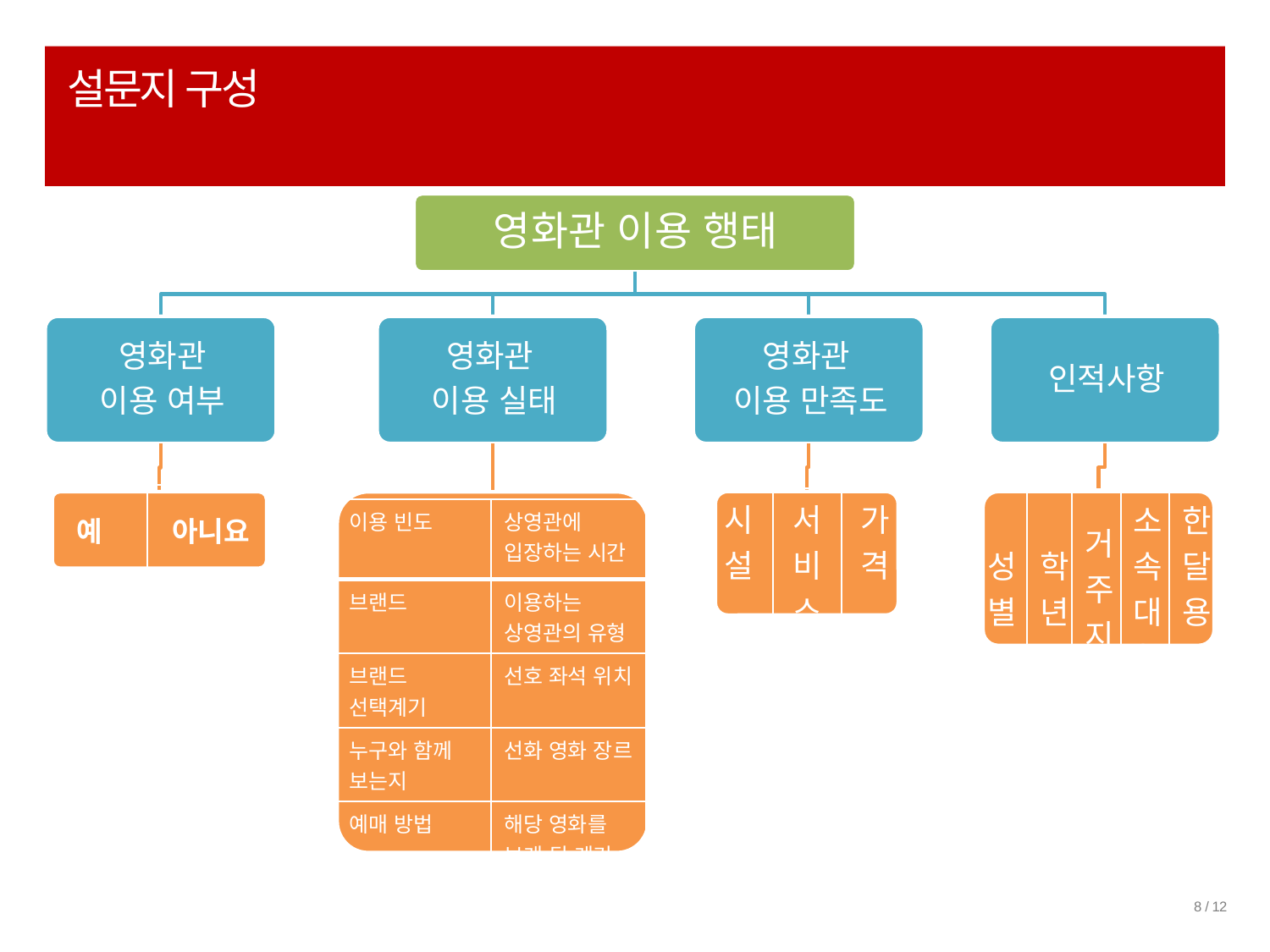

# 설문지 구성
영화관 이용 행태
영화관
이용 여부

영화관
이용 실태

영화관
이용 만족도

인적사항

| 예 | 아니요 |
| --- | --- |
| 시설 | 서비스 | 가격 |
| --- | --- | --- |
| 성별 | 학년 | 거주지 | 소속대학 | 한달용돈 |
| --- | --- | --- | --- | --- |
| 이용 빈도 | 상영관에 입장하는 시간 |
| --- | --- |
| 브랜드 | 이용하는 상영관의 유형 |
| 브랜드 선택계기 | 선호 좌석 위치 |
| 누구와 함께 보는지 | 선화 영화 장르 |
| 예매 방법 | 해당 영화를 보게 된 계기 |
8 / 12